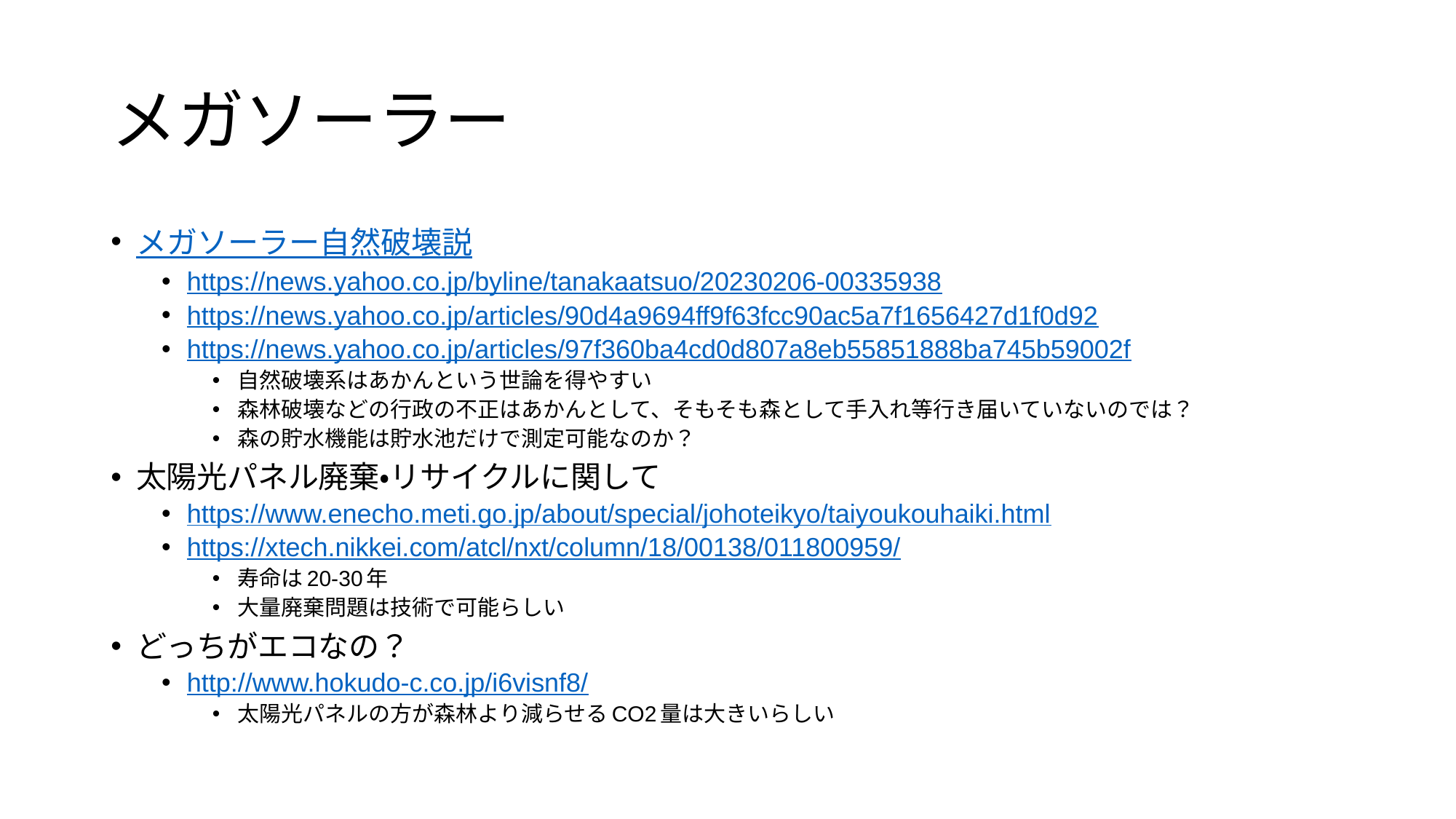

# メガソーラー
メガソーラー自然破壊説
https://news.yahoo.co.jp/byline/tanakaatsuo/20230206-00335938
https://news.yahoo.co.jp/articles/90d4a9694ff9f63fcc90ac5a7f1656427d1f0d92
https://news.yahoo.co.jp/articles/97f360ba4cd0d807a8eb55851888ba745b59002f
自然破壊系はあかんという世論を得やすい
森林破壊などの行政の不正はあかんとして、そもそも森として手入れ等行き届いていないのでは？
森の貯水機能は貯水池だけで測定可能なのか？
太陽光パネル廃棄・リサイクルに関して
https://www.enecho.meti.go.jp/about/special/johoteikyo/taiyoukouhaiki.html
https://xtech.nikkei.com/atcl/nxt/column/18/00138/011800959/
寿命は20-30年
大量廃棄問題は技術で可能らしい
どっちがエコなの？
http://www.hokudo-c.co.jp/i6visnf8/
太陽光パネルの方が森林より減らせるCO2量は大きいらしい